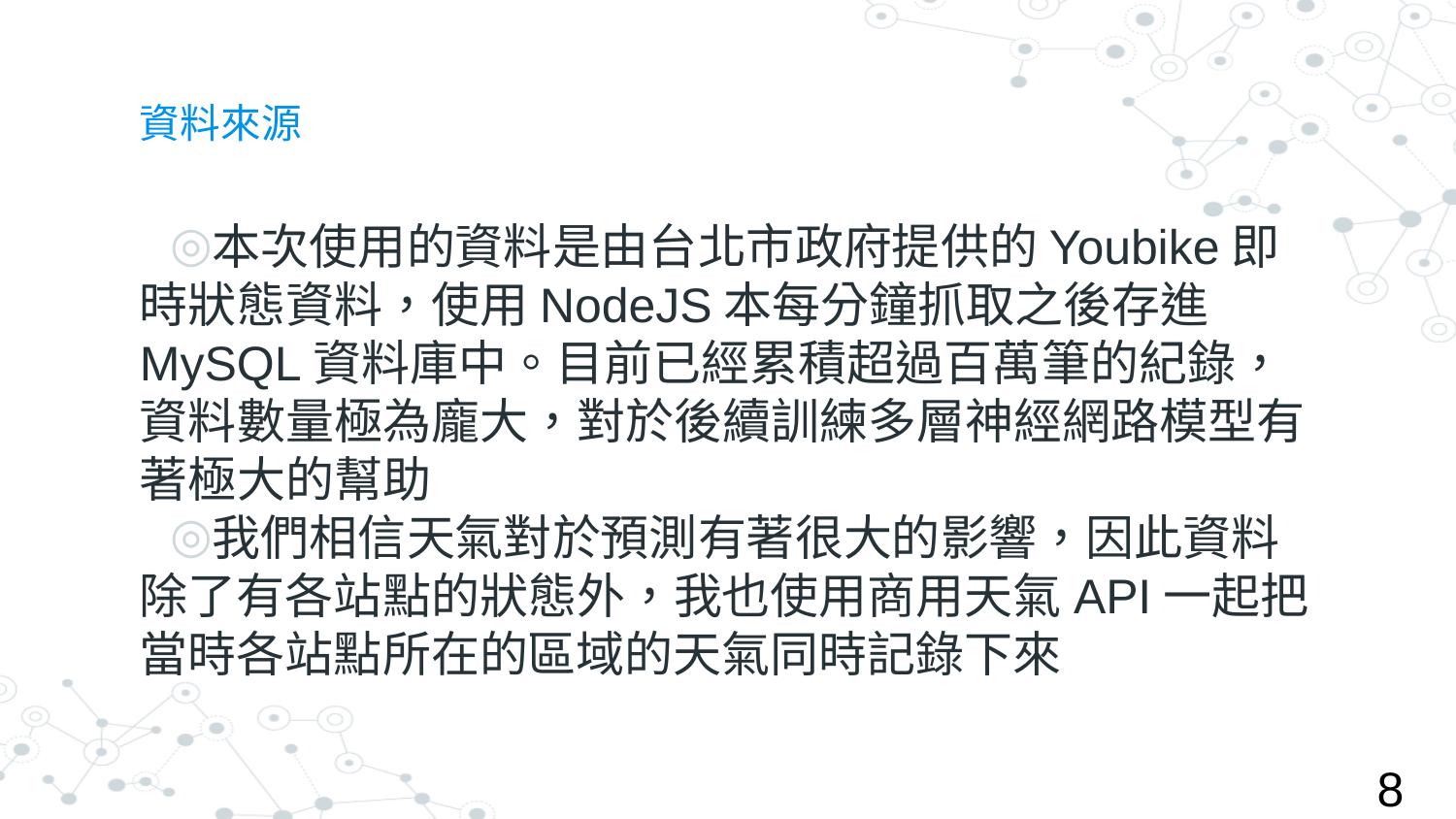

# 資料來源
本次使用的資料是由台北市政府提供的Youbike即時狀態資料，使用NodeJS本每分鐘抓取之後存進MySQL資料庫中。目前已經累積超過百萬筆的紀錄，資料數量極為龐大，對於後續訓練多層神經網路模型有著極大的幫助
我們相信天氣對於預測有著很大的影響，因此資料除了有各站點的狀態外，我也使用商用天氣API一起把當時各站點所在的區域的天氣同時記錄下來
8